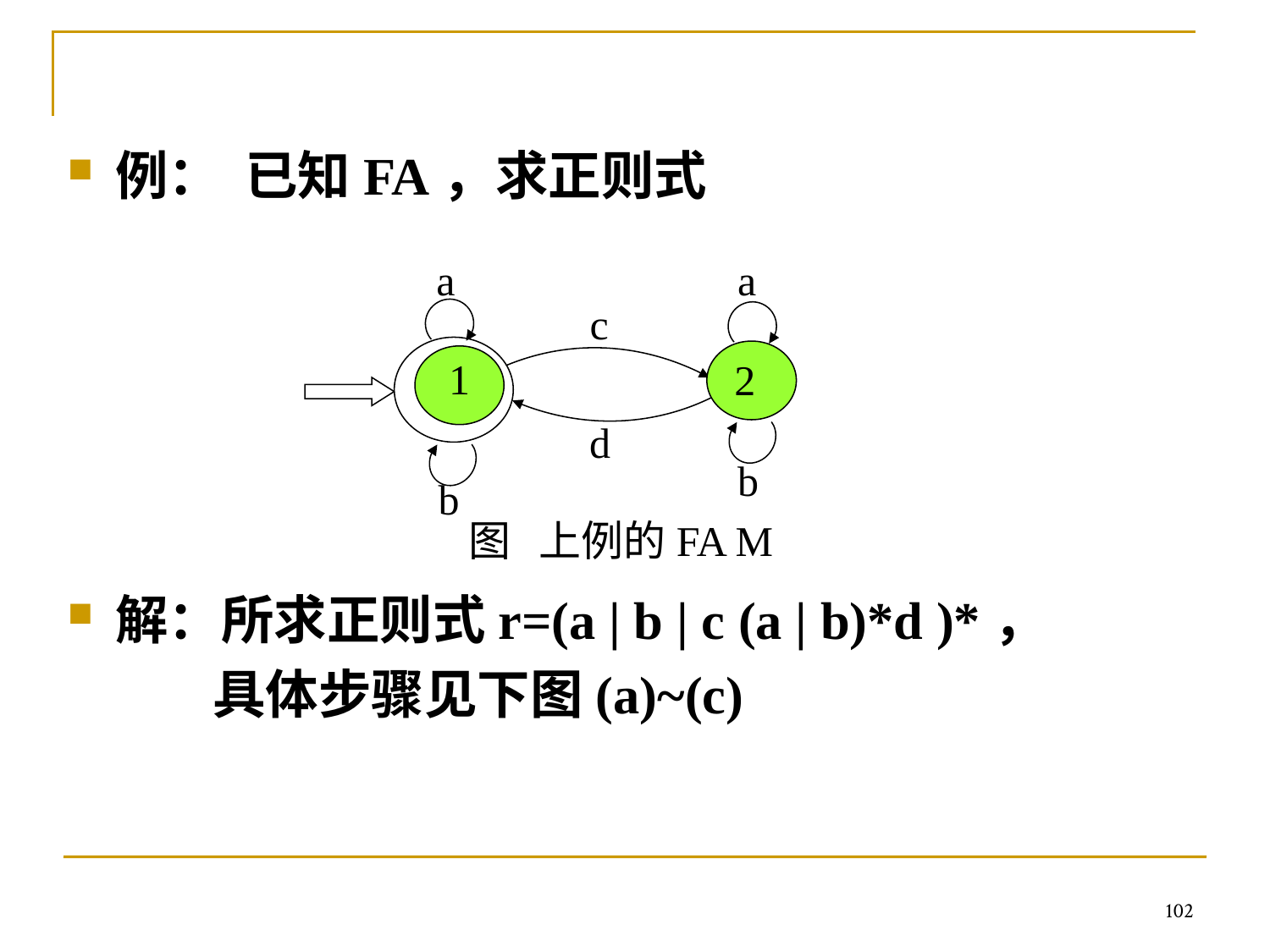

例：  已知FA，求正则式

解：所求正则式r=(a | b | c (a | b)*d )*，
           具体步骤见下图(a)~(c)

a
a
c

1

2

d

b
b

        图   上例的FA M
102